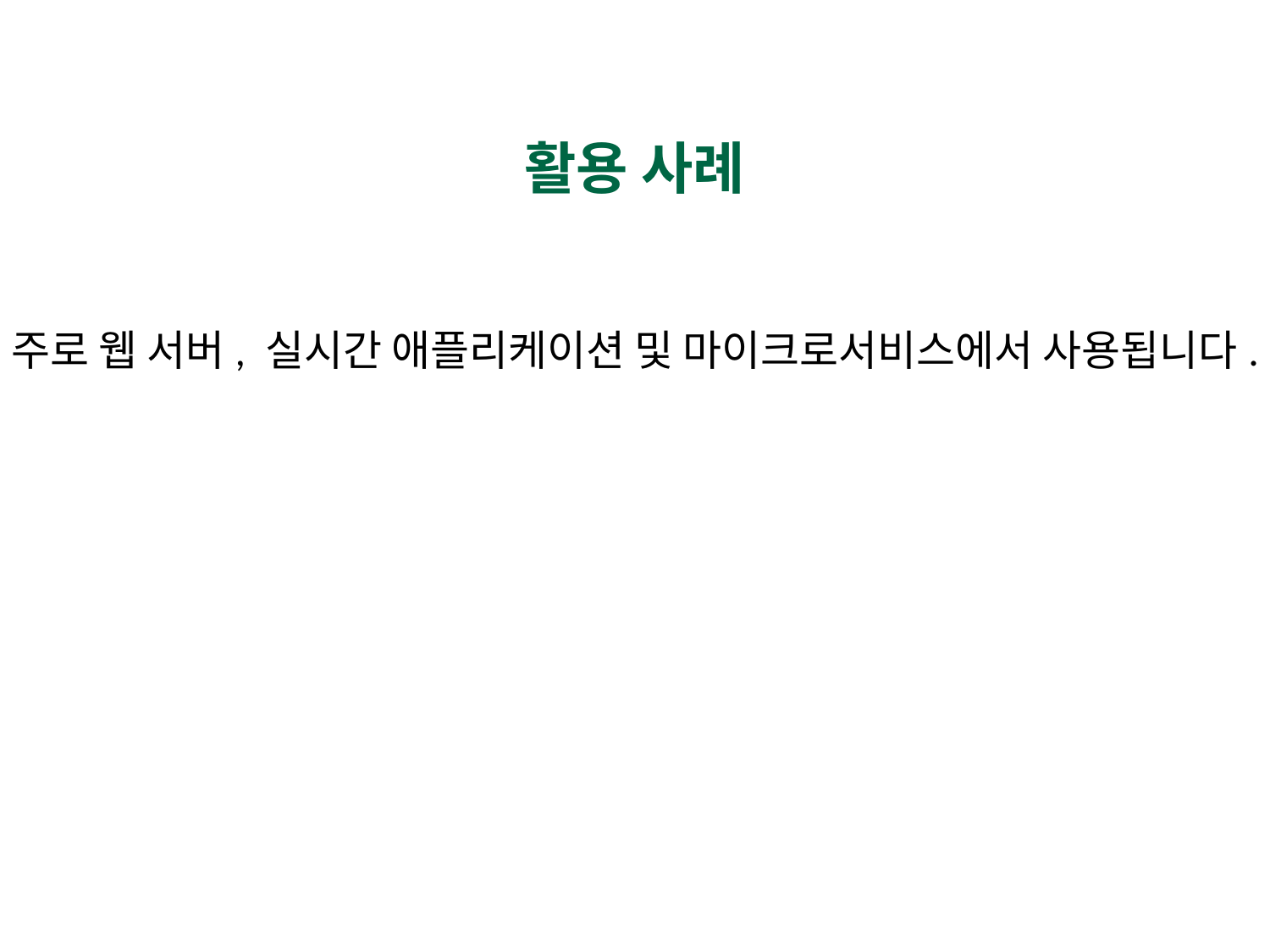

#
활용 사례
주로 웹 서버, 실시간 애플리케이션 및 마이크로서비스에서 사용됩니다.